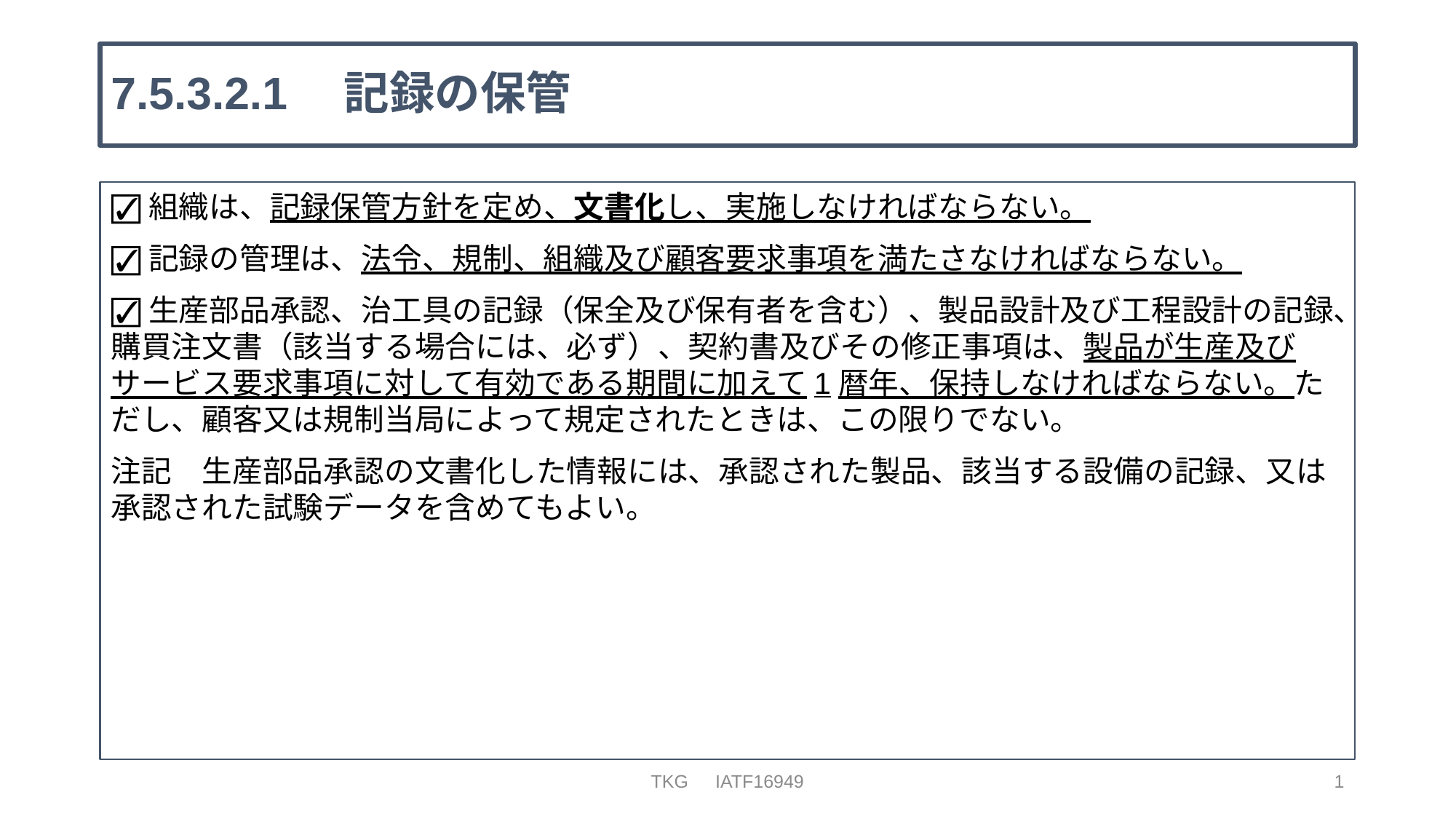

# 7.5.3.2.1　記録の保管
☑組織は、記録保管方針を定め、文書化し、実施しなければならない。
☑記録の管理は、法令、規制、組織及び顧客要求事項を満たさなければならない。
☑生産部品承認、治工具の記録（保全及び保有者を含む）、製品設計及び工程設計の記録、購買注文書（該当する場合には、必ず）、契約書及びその修正事項は、製品が生産及びサービス要求事項に対して有効である期間に加えて1暦年、保持しなければならない。ただし、顧客又は規制当局によって規定されたときは、この限りでない。
注記　生産部品承認の文書化した情報には、承認された製品、該当する設備の記録、又は承認された試験データを含めてもよい。
TKG　IATF16949
1